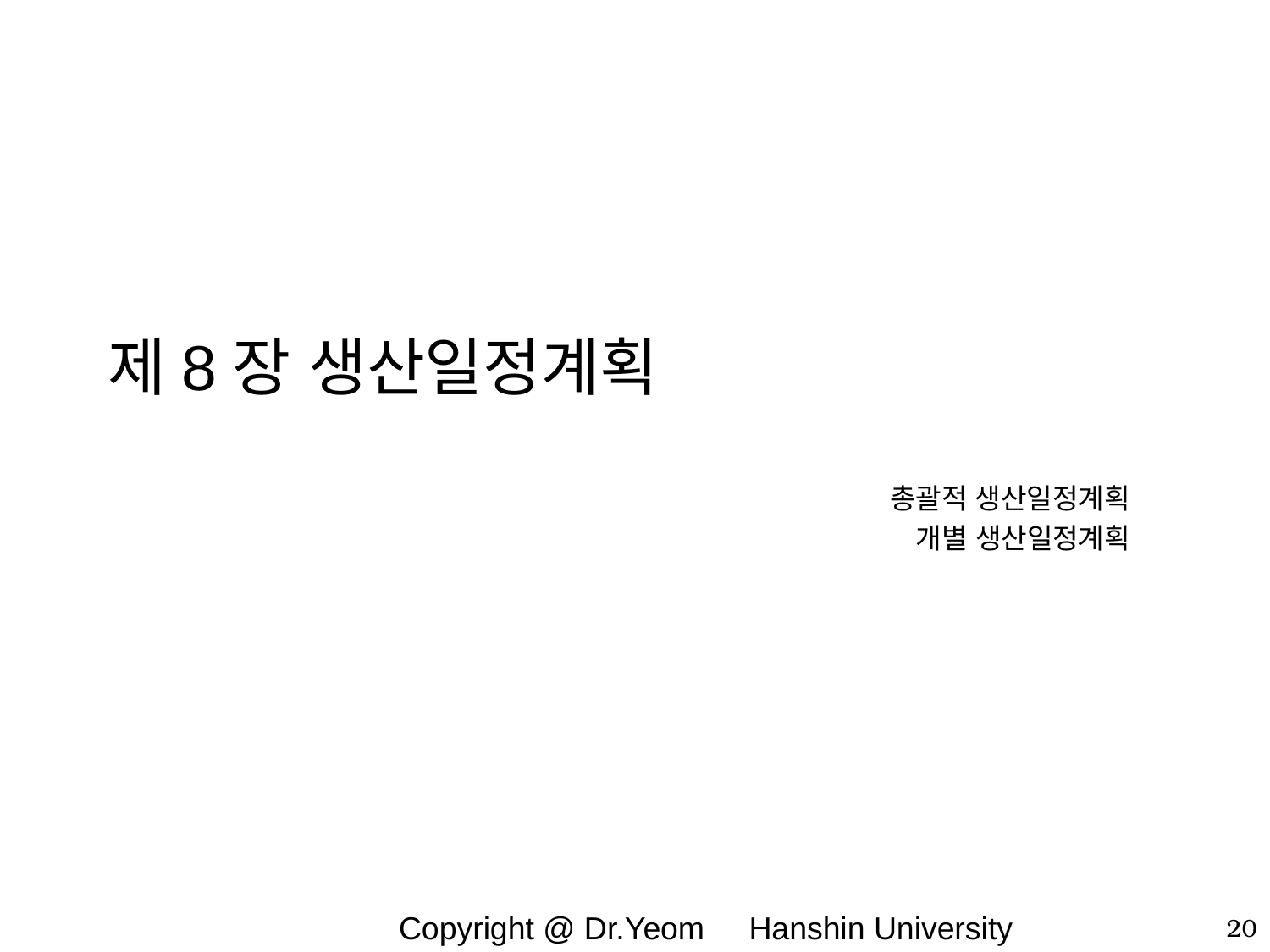

# 제8장 생산일정계획
총괄적 생산일정계획
개별 생산일정계획
20